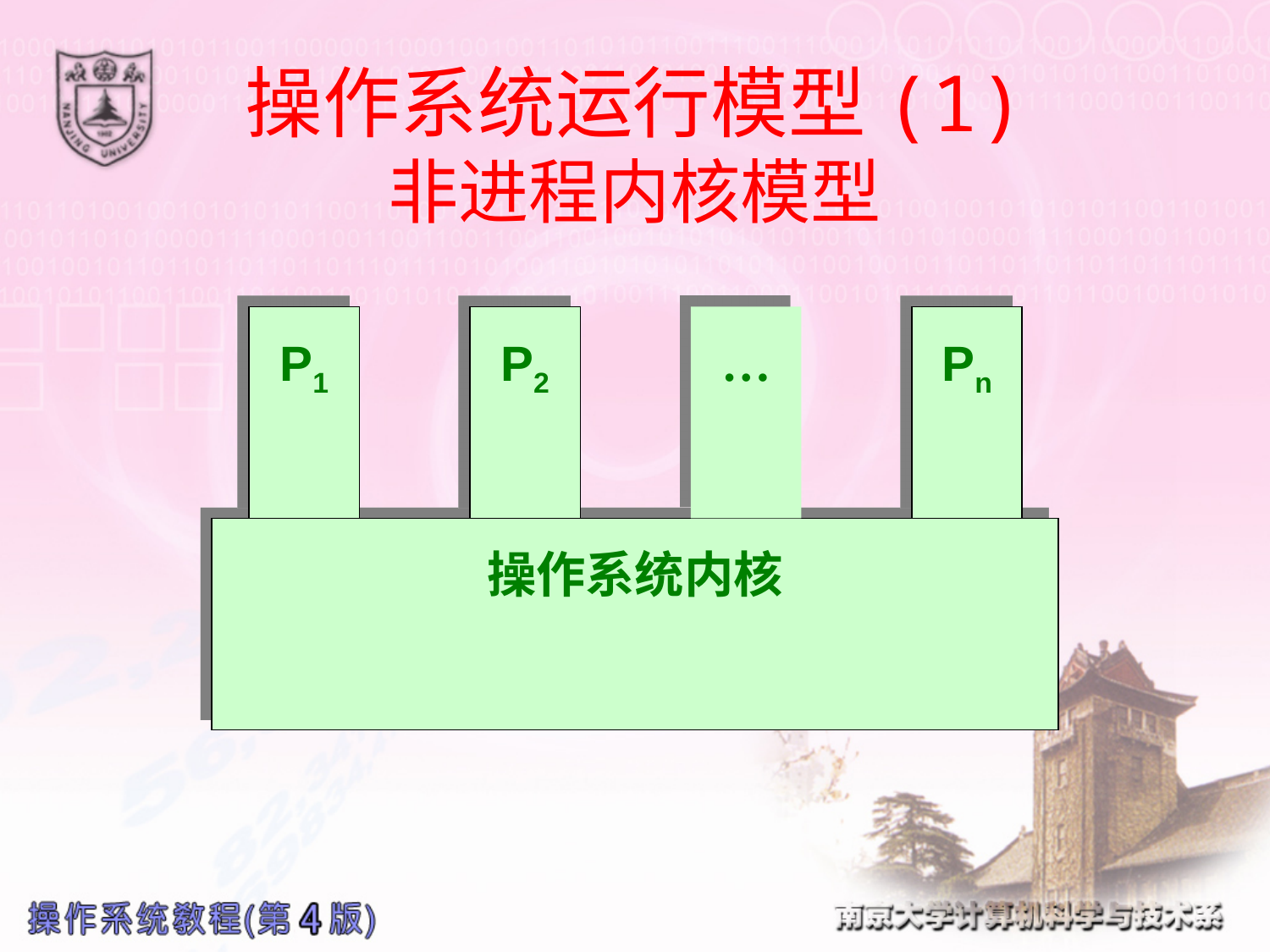

# 操作系统运行模型(1) 非进程内核模型

P1
P2
…
Pn
操作系统内核